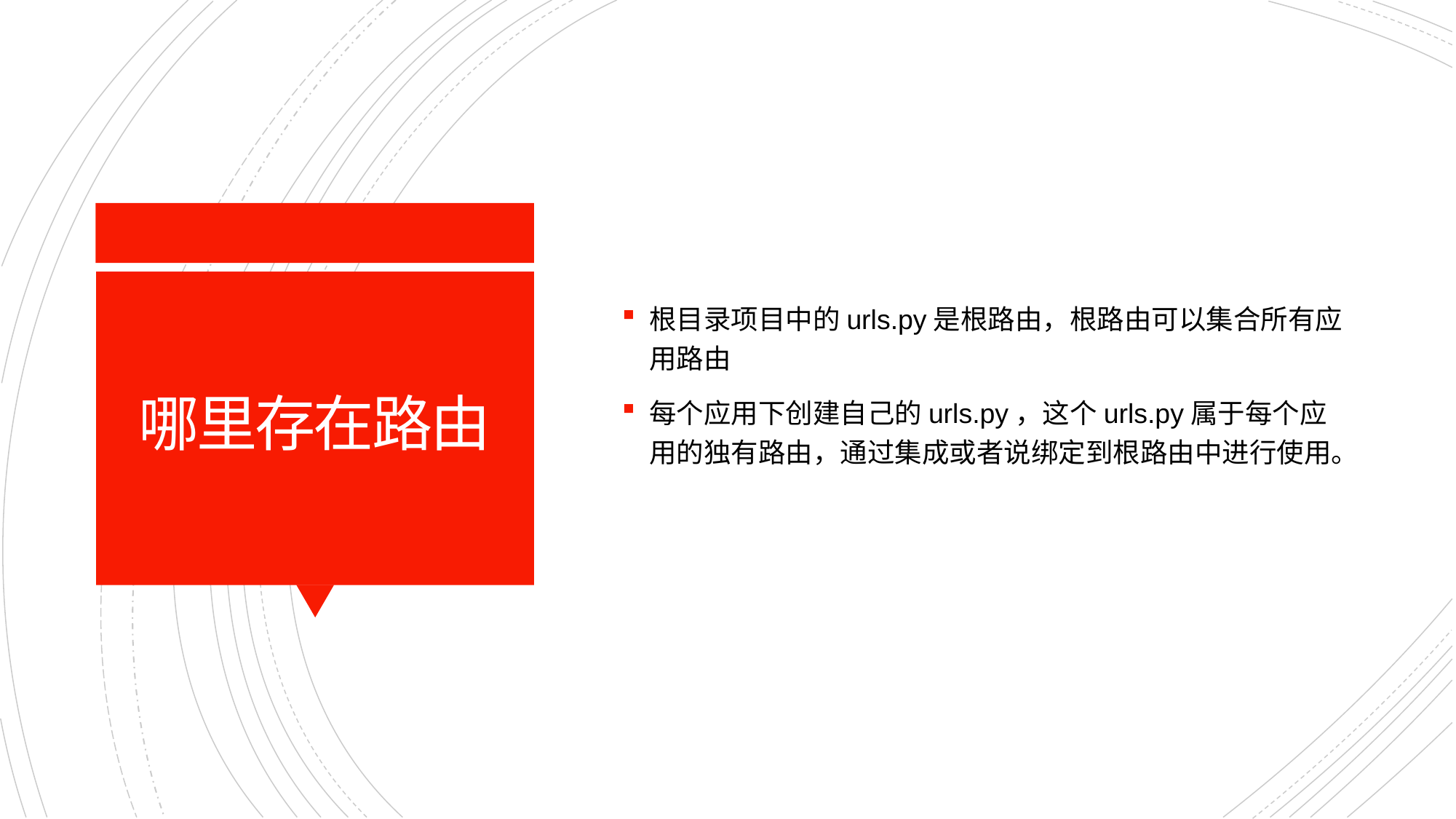

根目录项目中的urls.py是根路由，根路由可以集合所有应用路由
每个应用下创建自己的urls.py，这个urls.py属于每个应用的独有路由，通过集成或者说绑定到根路由中进行使用。

# 哪里存在路由